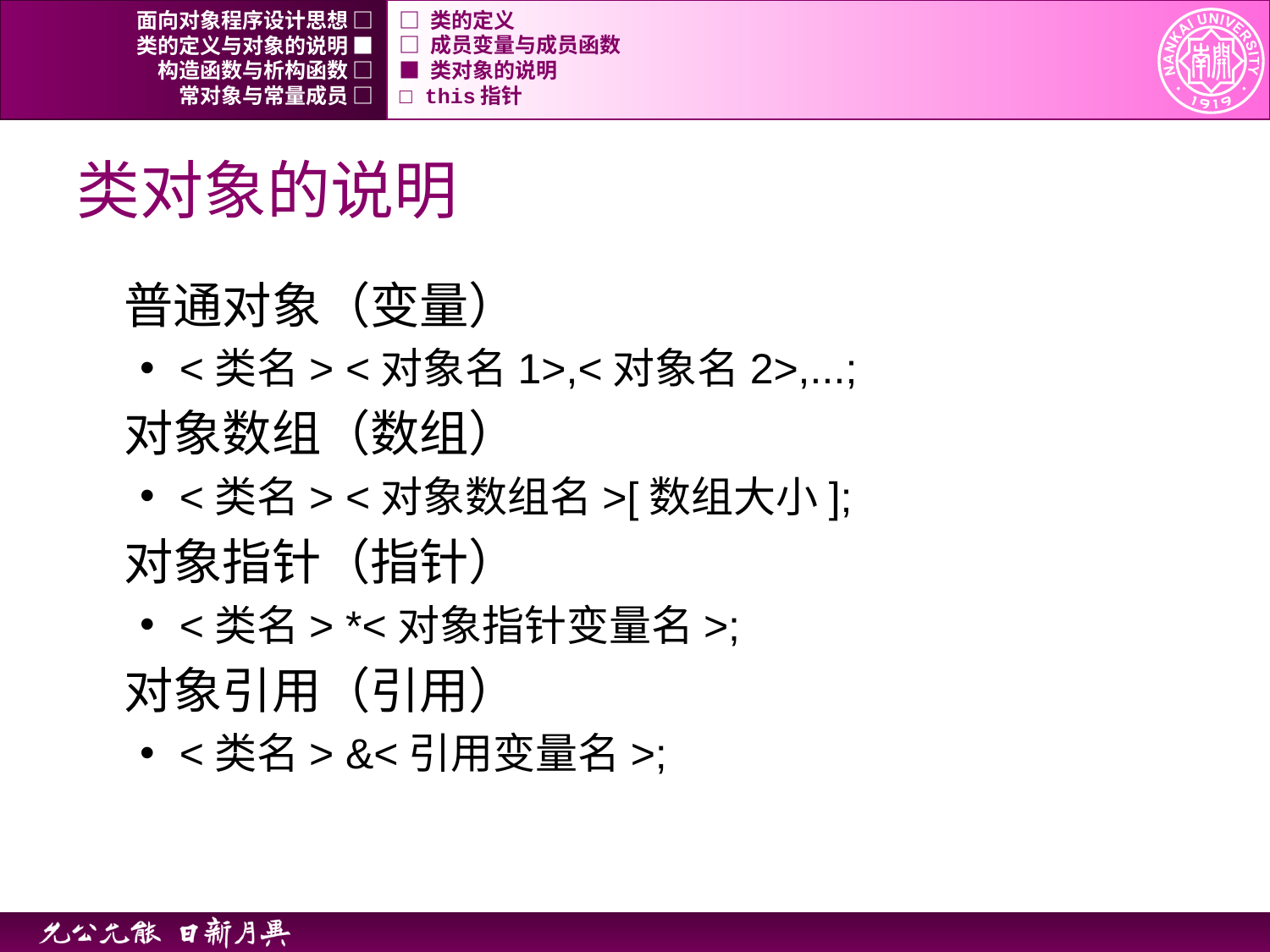

面向对象程序设计思想 □
□ 类的定义
类的定义与对象的说明 ■
□ 成员变量与成员函数
构造函数与析构函数 □
■ 类对象的说明
常对象与常量成员 □

□ this指针
# 类对象的说明
普通对象（变量）
<类名> <对象名1>,<对象名2>,...;
对象数组（数组）
<类名> <对象数组名>[数组大小];
对象指针（指针）
<类名> *<对象指针变量名>;
对象引用（引用）
<类名> &<引用变量名>;